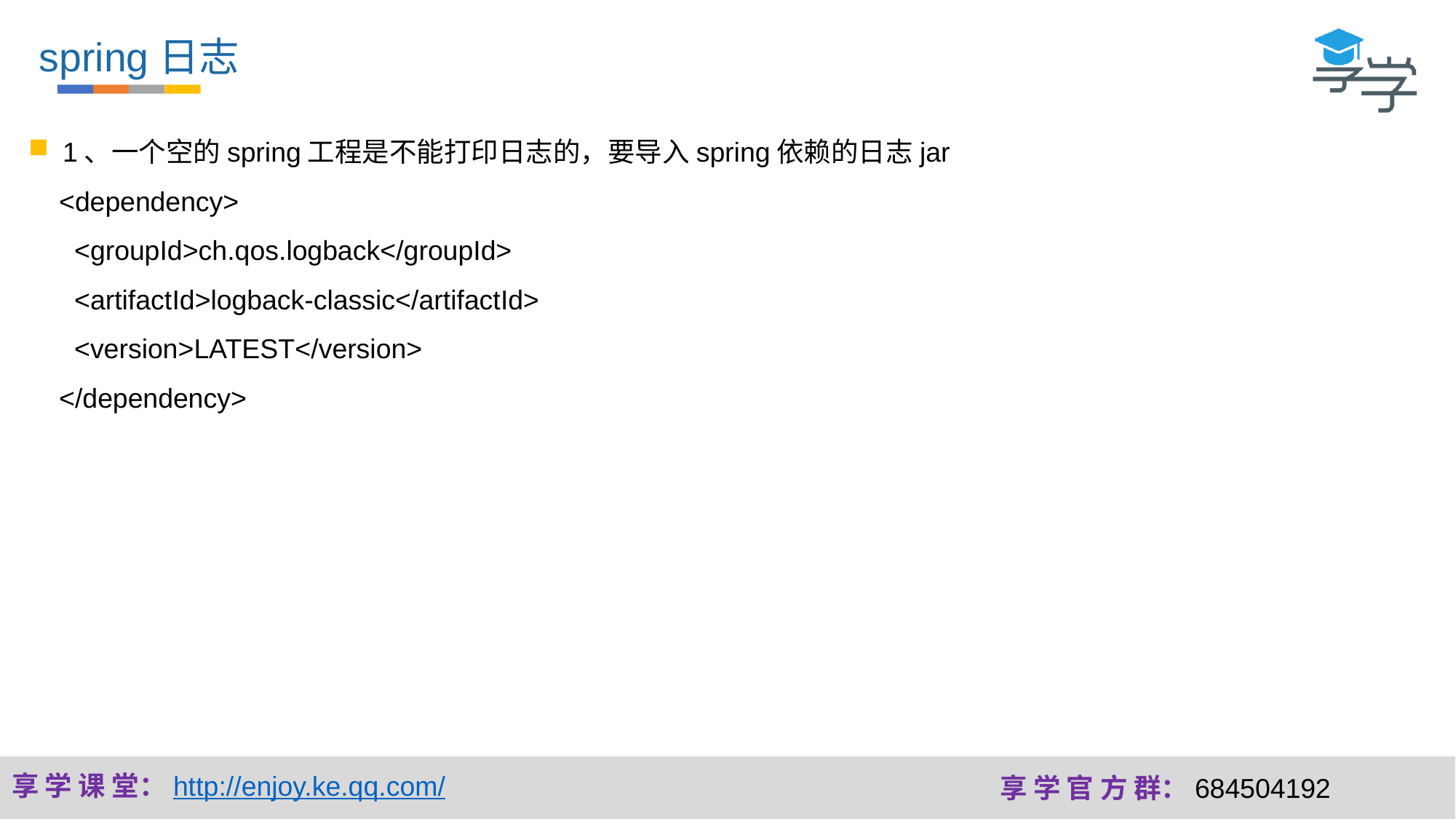

spring日志

1、一个空的spring工程是不能打印日志的，要导入spring依赖的日志jar
    <dependency>
      <groupId>ch.qos.logback</groupId>
      <artifactId>logback-classic</artifactId>
      <version>LATEST</version>
    </dependency>